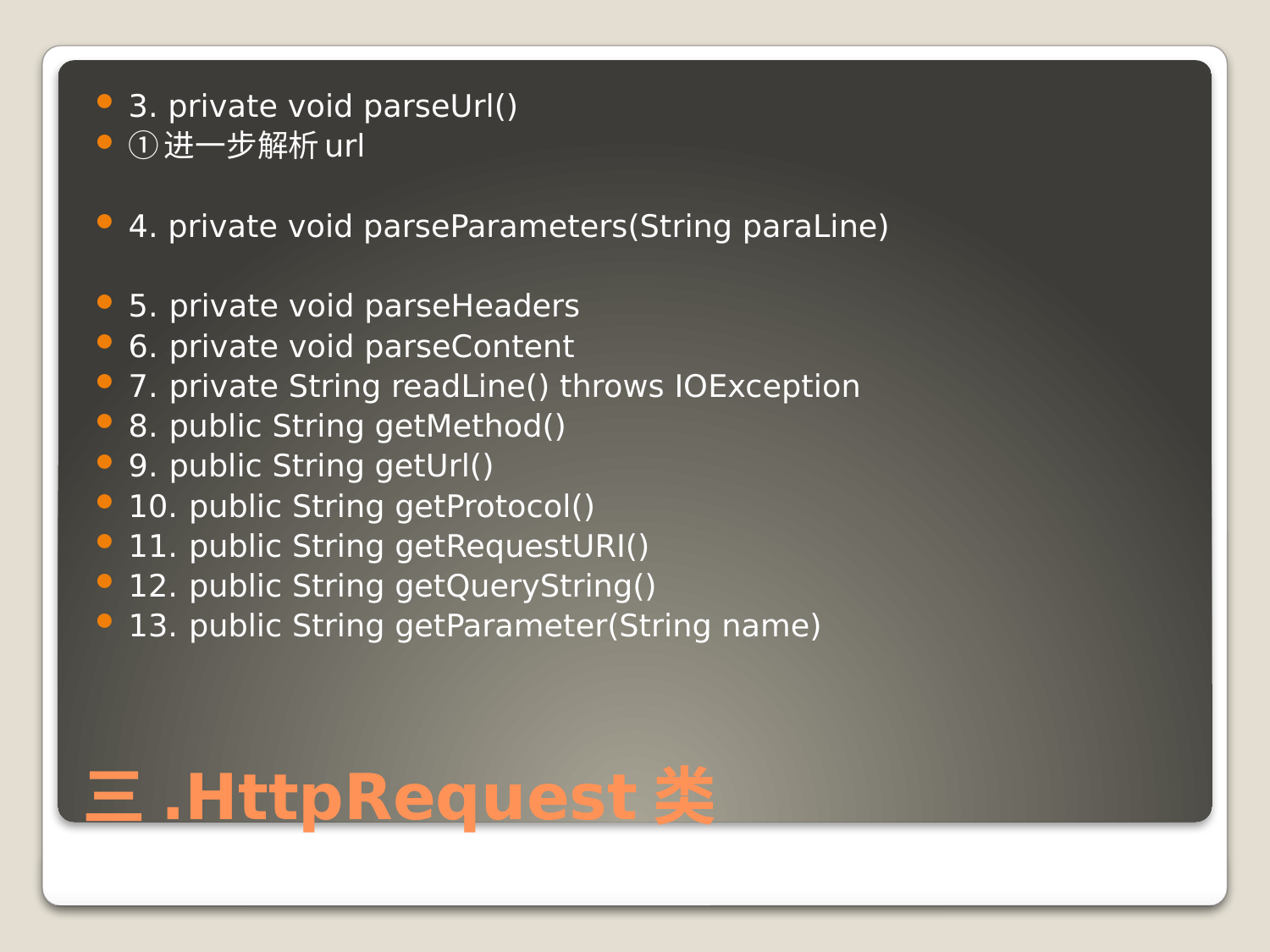

3. private void parseUrl()
①进一步解析url

4. private void parseParameters(String paraLine)

5. private void parseHeaders
6. private void parseContent
7. private String readLine() throws IOException
8. public String getMethod()
9. public String getUrl()
10. public String getProtocol()
11. public String getRequestURI()
12. public String getQueryString()
13. public String getParameter(String name)
# 三.HttpRequest类